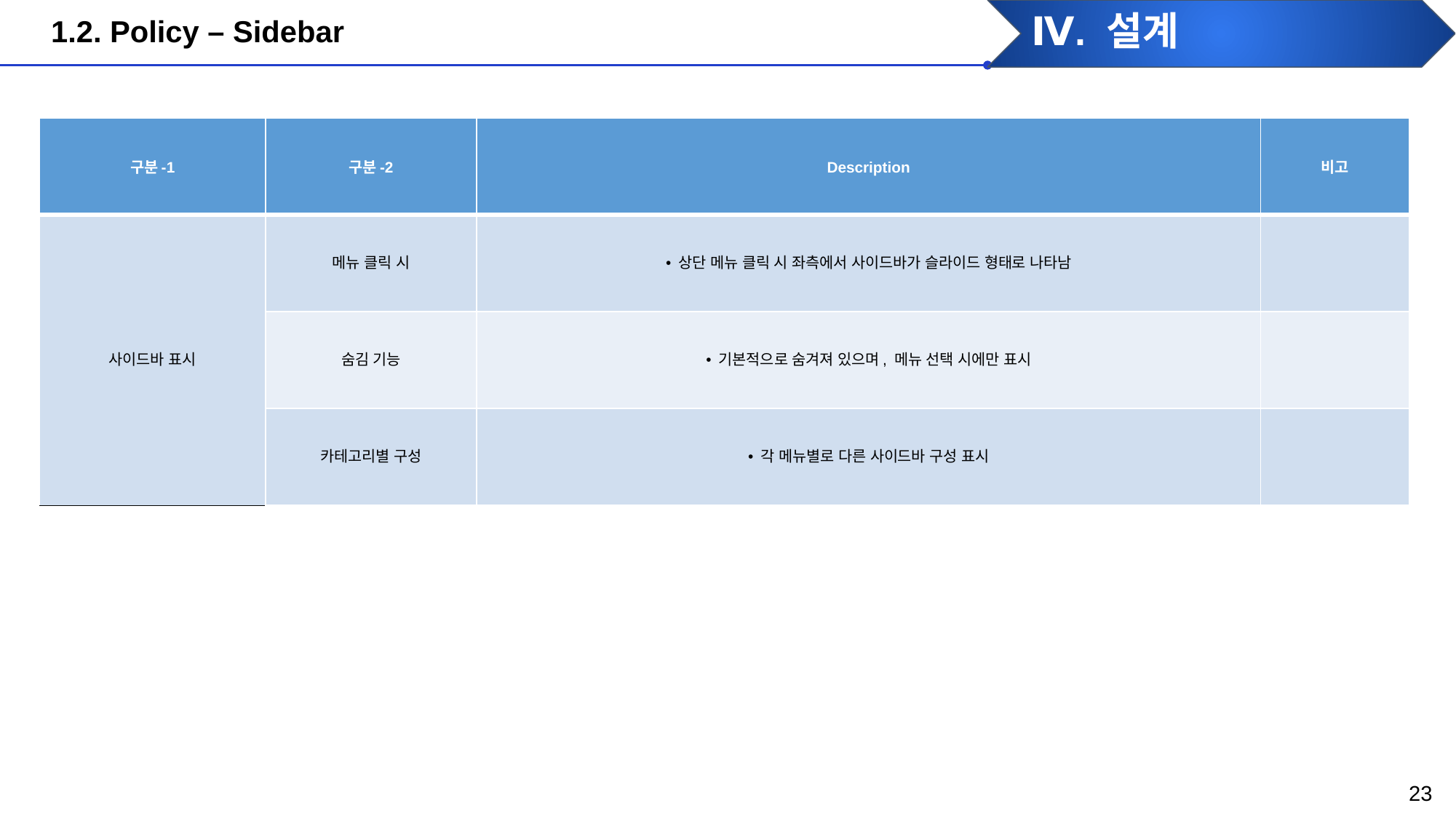

1.2. Policy – Sidebar
Ⅳ. 설계
| 구분-1 | 구분-2 | Description | 비고 |
| --- | --- | --- | --- |
| 사이드바 표시 | 메뉴 클릭 시 | • 상단 메뉴 클릭 시 좌측에서 사이드바가 슬라이드 형태로 나타남 |  |
|  | 숨김 기능 | • 기본적으로 숨겨져 있으며, 메뉴 선택 시에만 표시 |  |
|  | 카테고리별 구성 | • 각 메뉴별로 다른 사이드바 구성 표시 |  |